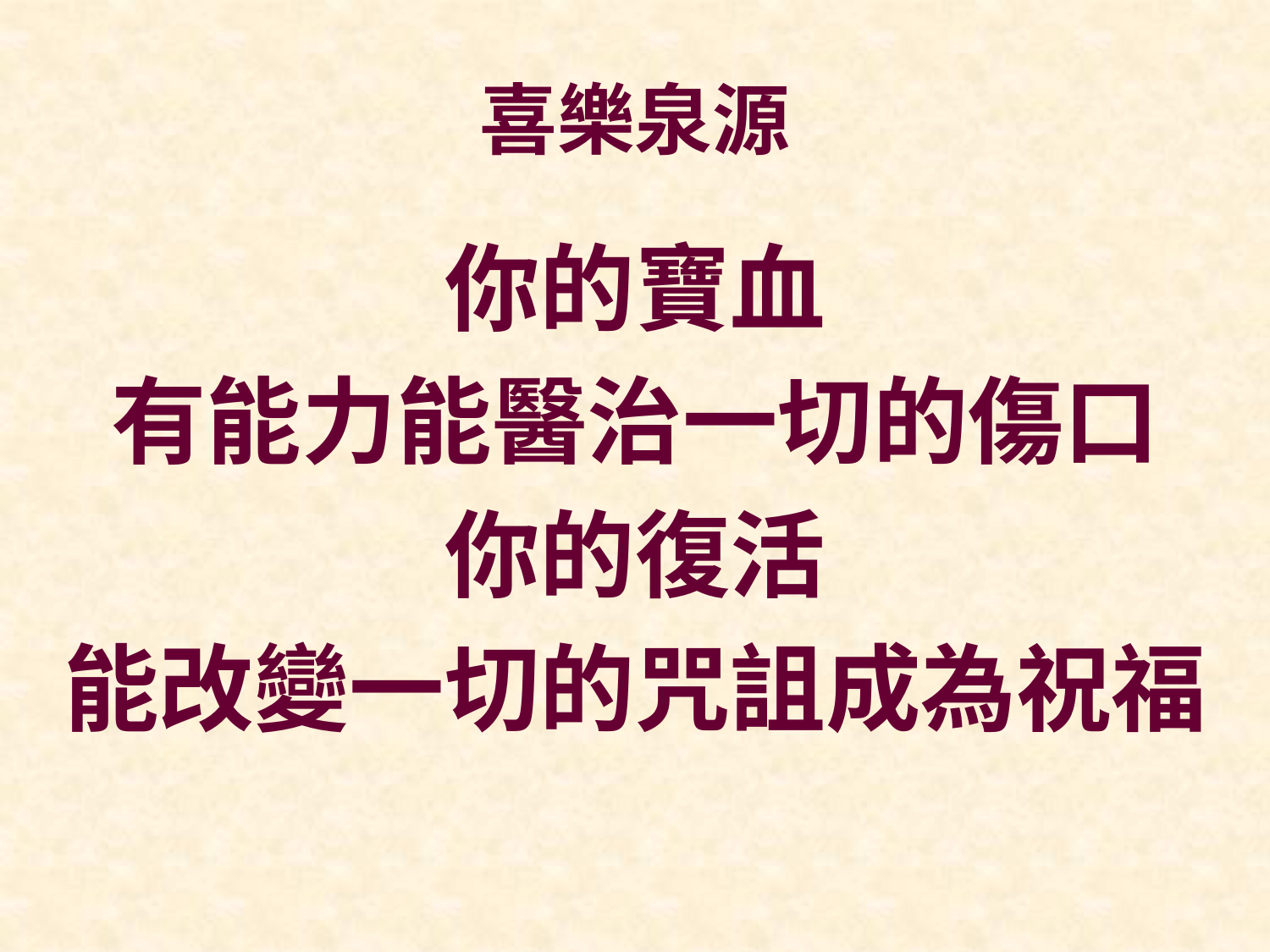

# 喜樂泉源
你的寶血
有能力能醫治一切的傷口
你的復活
能改變一切的咒詛成為祝福